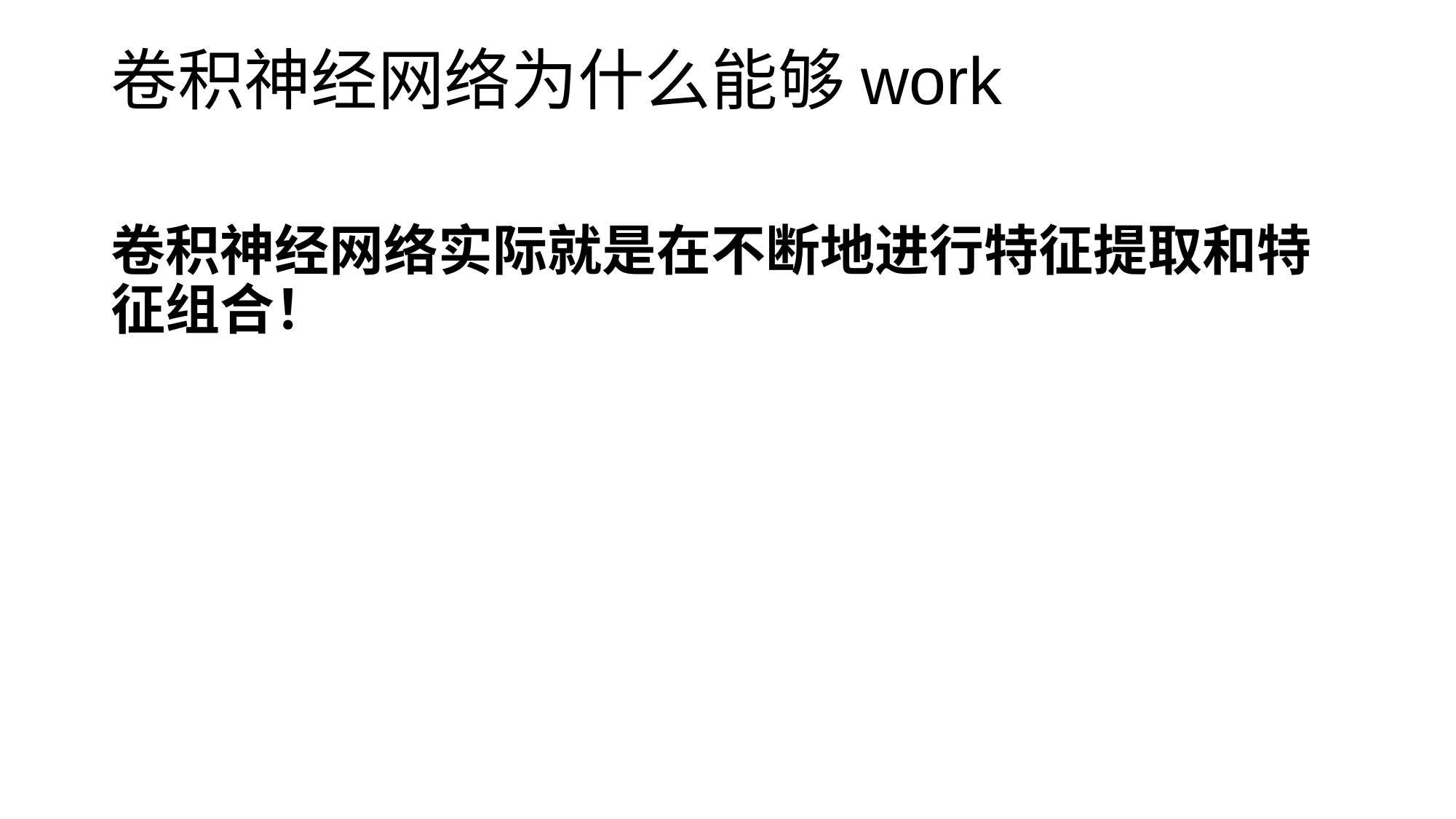

# 卷积神经网络为什么能够work
卷积神经网络实际就是在不断地进行特征提取和特征组合！